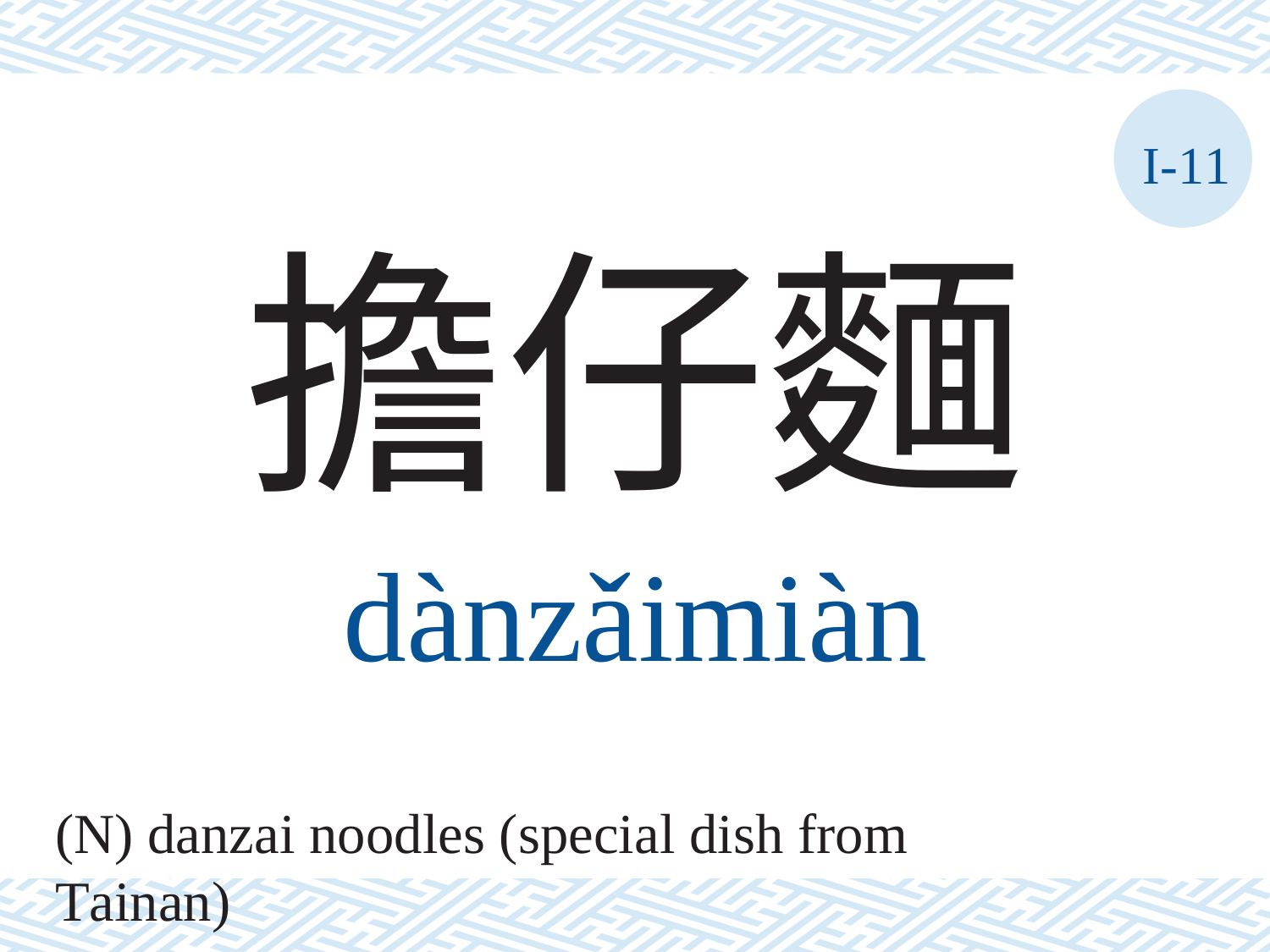

I-11
擔仔麵
dànzǎimiàn
(N) danzai noodles (special dish from Tainan)